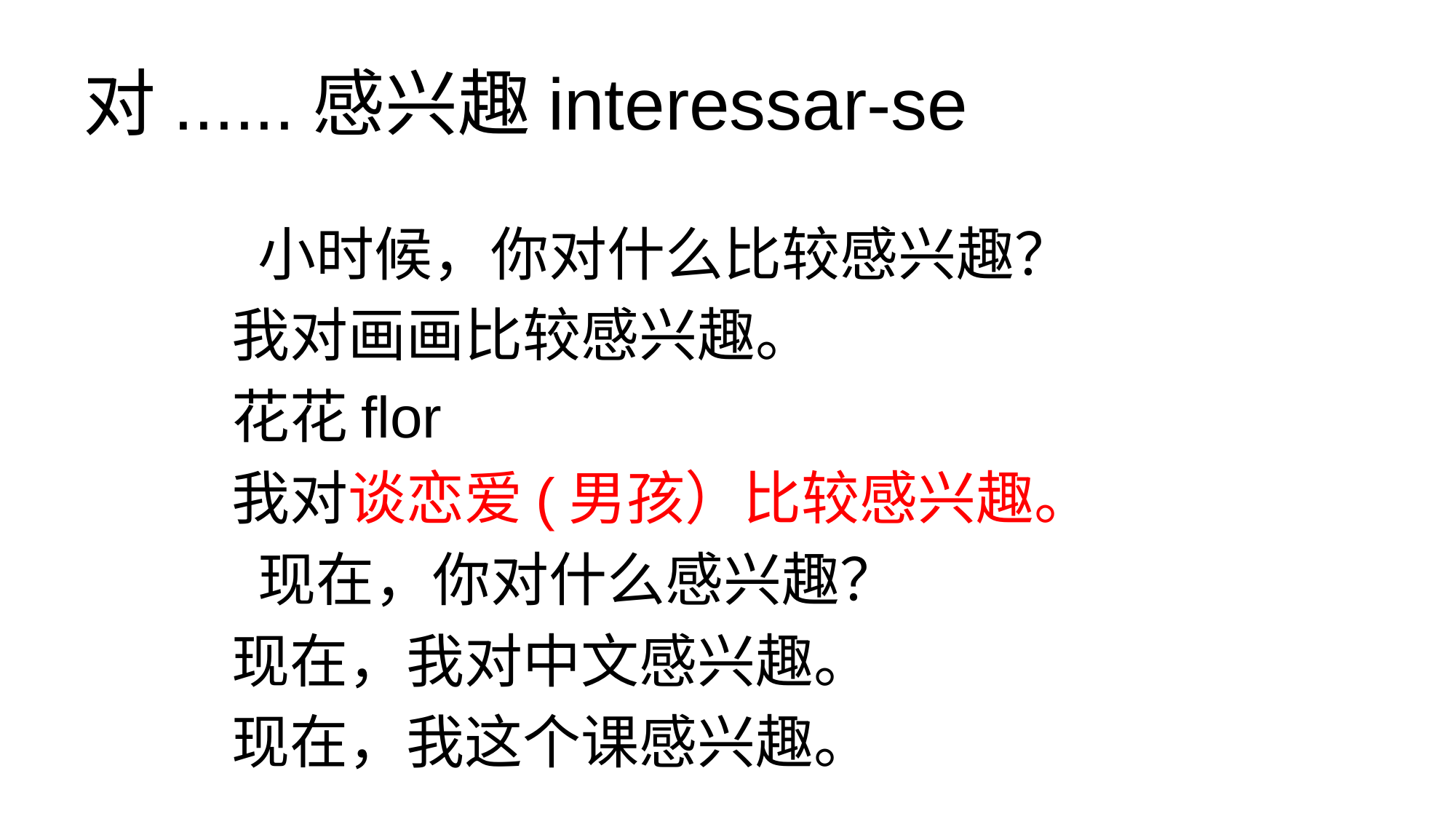

# 对......感兴趣interessar-se
 小时候，你对什么比较感兴趣？
我对画画比较感兴趣。
花花flor
我对谈恋爱(男孩）比较感兴趣。
 现在，你对什么感兴趣？
现在，我对中文感兴趣。
现在，我这个课感兴趣。